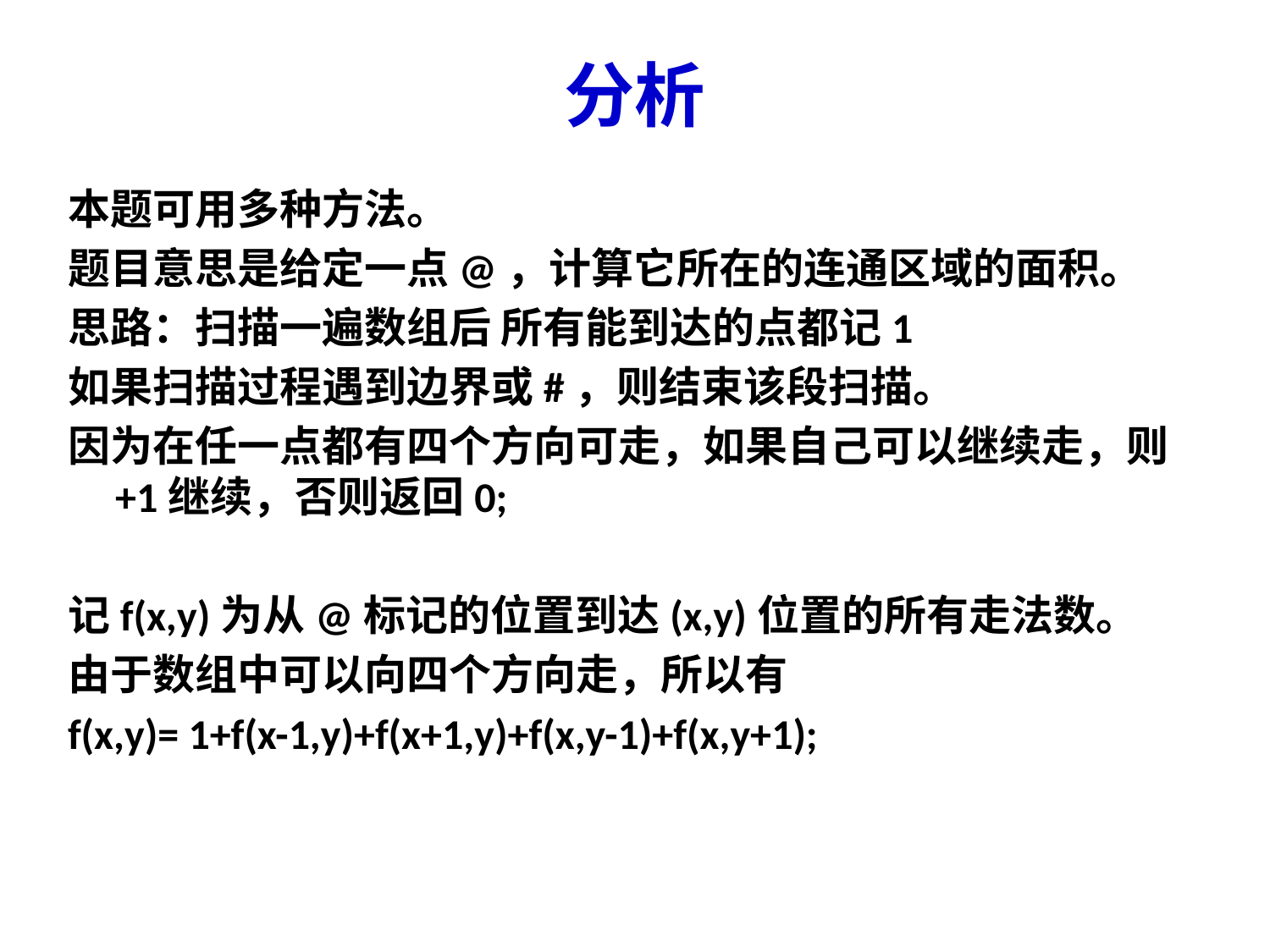

# 分析
本题可用多种方法。
题目意思是给定一点@，计算它所在的连通区域的面积。
思路：扫描一遍数组后 所有能到达的点都记1
如果扫描过程遇到边界或#，则结束该段扫描。
因为在任一点都有四个方向可走，如果自己可以继续走，则+1继续，否则返回0;

记f(x,y)为从@标记的位置到达(x,y)位置的所有走法数。
由于数组中可以向四个方向走，所以有
f(x,y)= 1+f(x-1,y)+f(x+1,y)+f(x,y-1)+f(x,y+1);